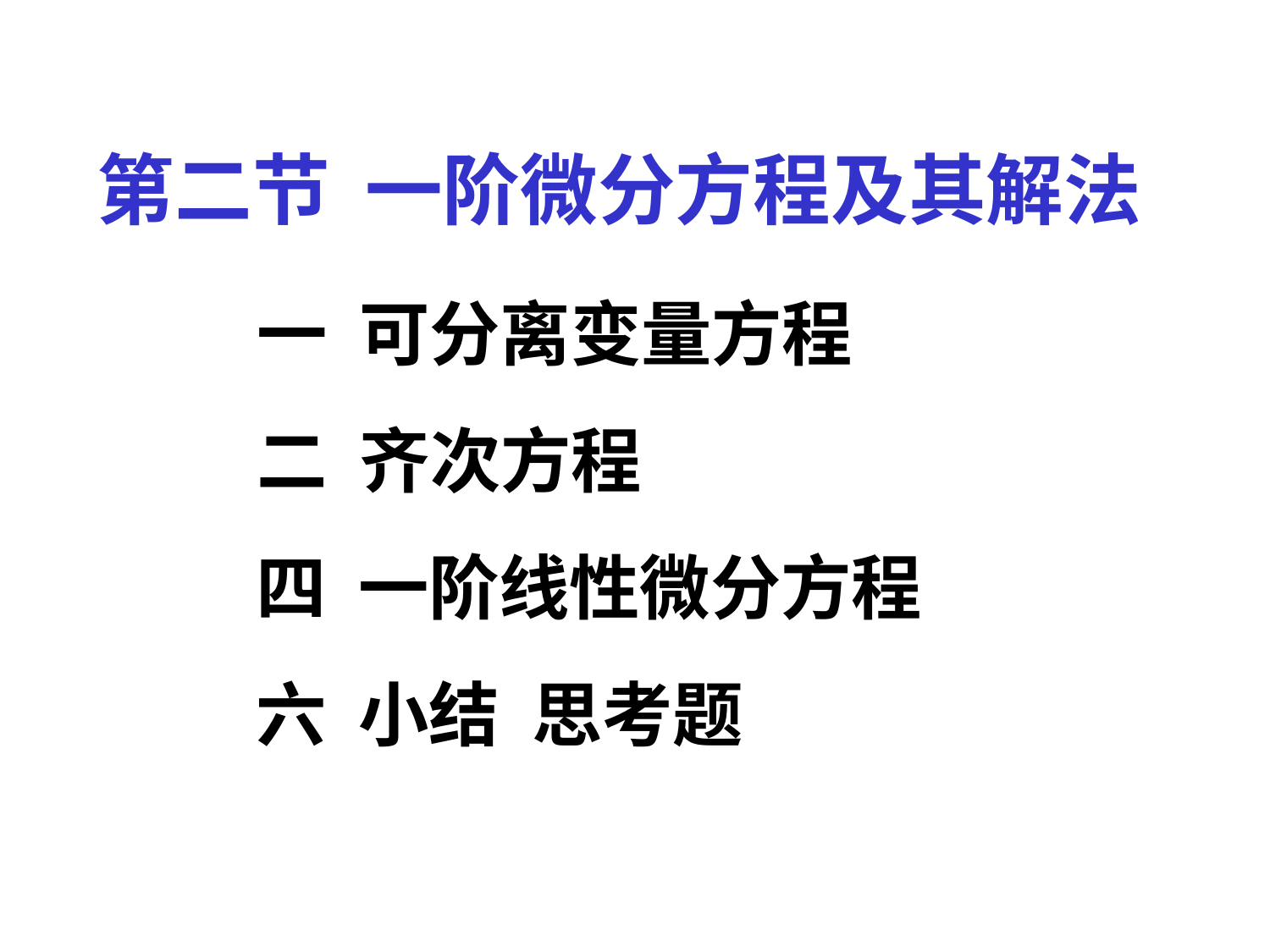

第二节  一阶微分方程及其解法
一  可分离变量方程
二  齐次方程
四  一阶线性微分方程
六  小结  思考题